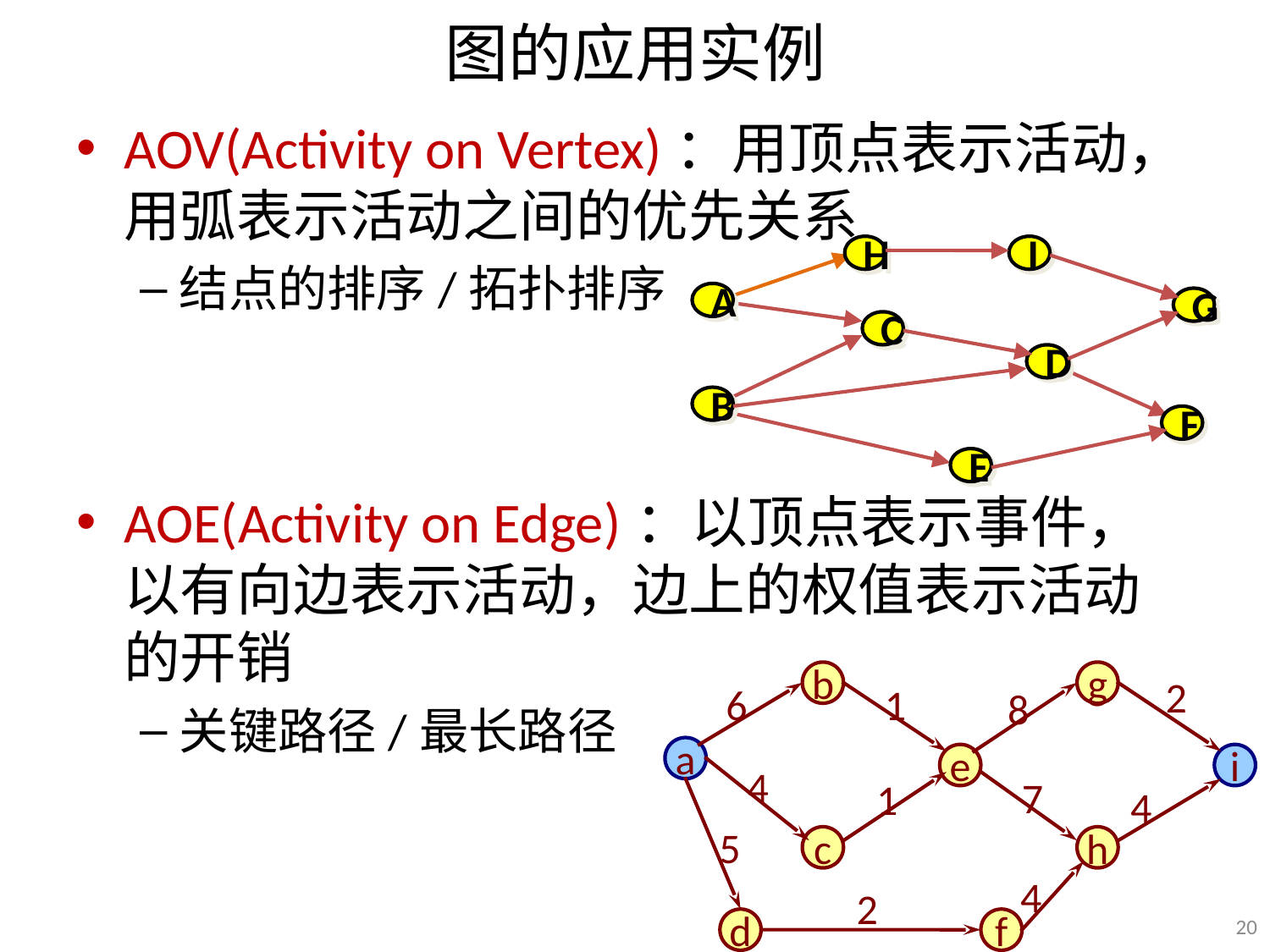

# 图的应用实例
AOV(Activity on Vertex)：用顶点表示活动，用弧表示活动之间的优先关系
结点的排序/拓扑排序

AOE(Activity on Edge)：以顶点表示事件，以有向边表示活动，边上的权值表示活动的开销
关键路径/最长路径

H
I

A
G

C

D

B
F

E
b
g
2
6
1
8

a
e
i
4

7
1

4

5
c
h

4
2
d
f

20